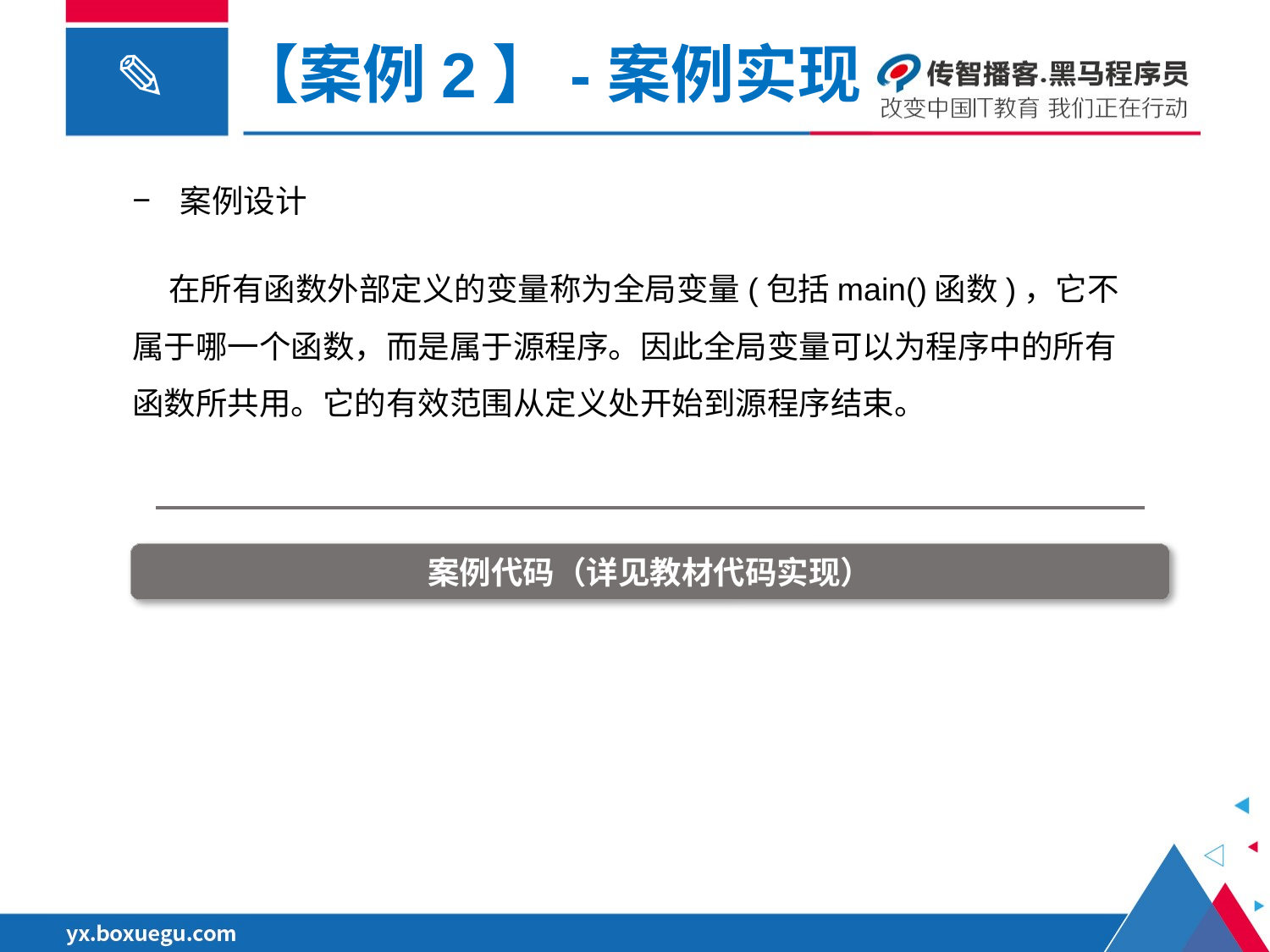

【案例2】-案例实现
案例设计
    在所有函数外部定义的变量称为全局变量(包括main()函数)，它不属于哪一个函数，而是属于源程序。因此全局变量可以为程序中的所有函数所共用。它的有效范围从定义处开始到源程序结束。
案例代码（详见教材代码实现）